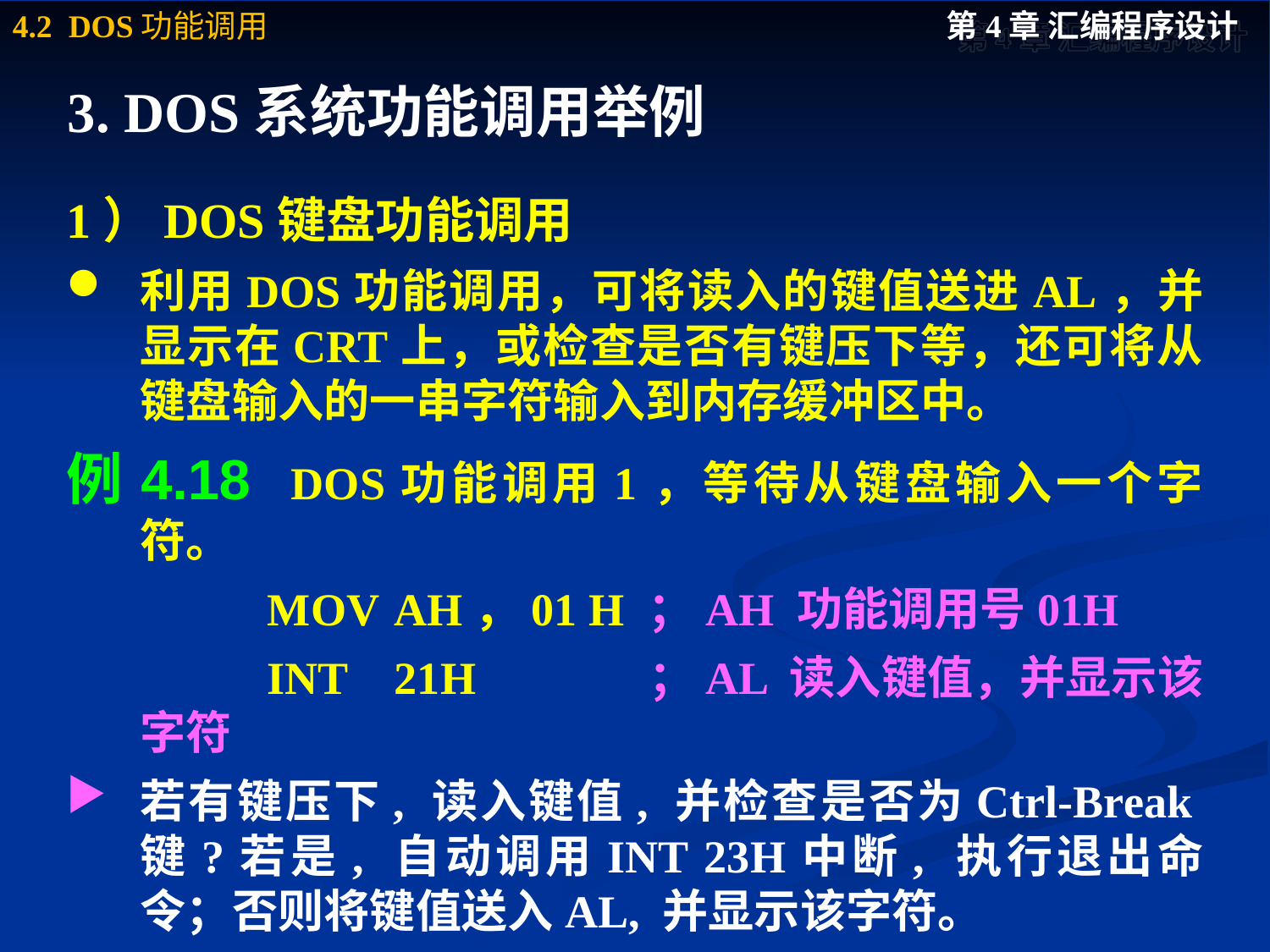

# 3. DOS系统功能调用举例
1）DOS键盘功能调用
利用DOS功能调用，可将读入的键值送进AL，并显示在CRT上，或检查是否有键压下等，还可将从键盘输入的一串字符输入到内存缓冲区中。
例4.18  DOS功能调用1，等待从键盘输入一个字符。
		MOV	AH，01 H	；AH 功能调用号01H
		INT	21H		；AL 读入键值，并显示该字符
若有键压下, 读入键值, 并检查是否为Ctrl-Break键?若是, 自动调用INT 23H中断, 执行退出命令；否则将键值送入AL, 并显示该字符。